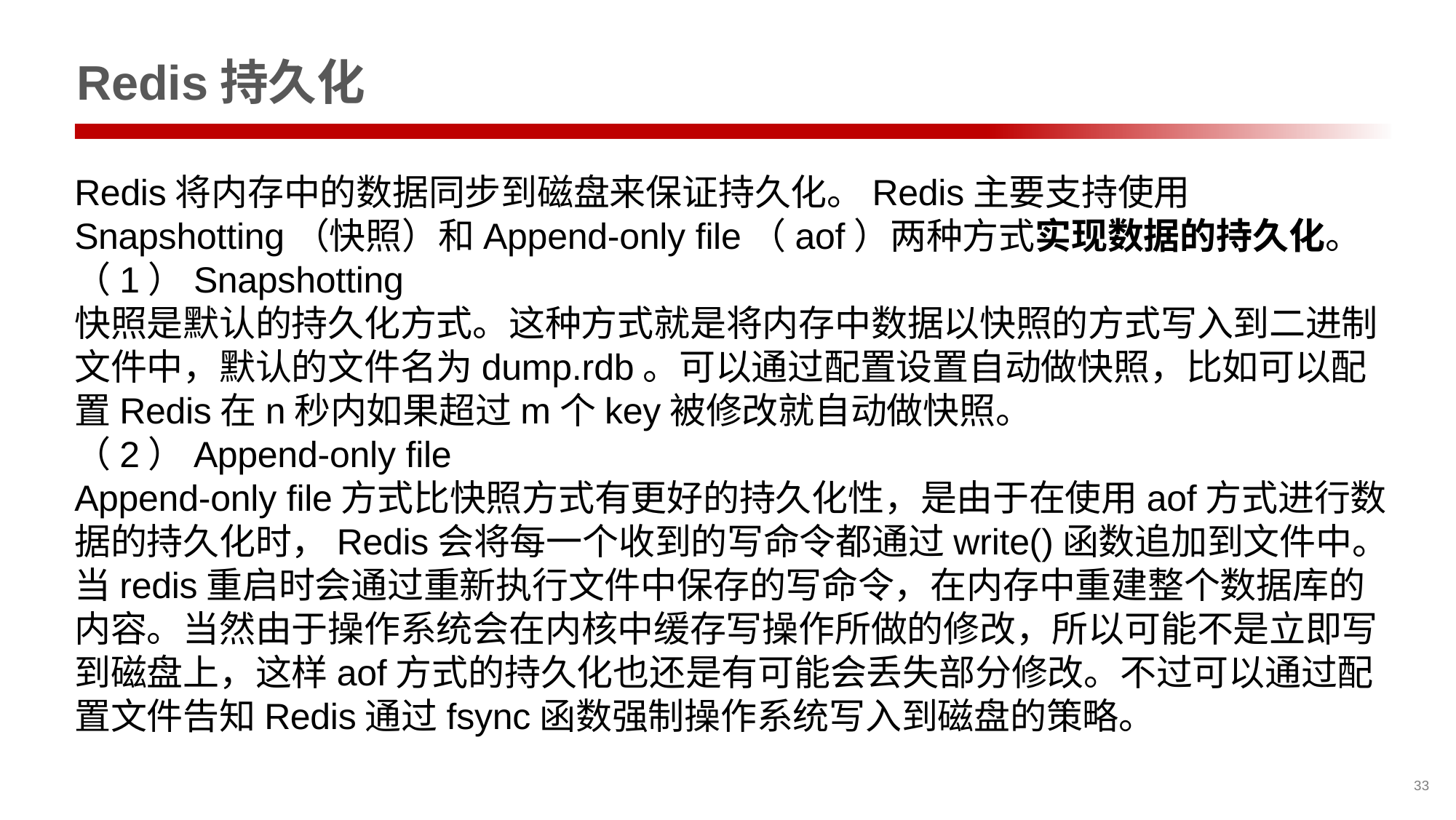

# Redis持久化

Redis将内存中的数据同步到磁盘来保证持久化。Redis主要支持使用Snapshotting（快照）和Append-only file（aof）两种方式实现数据的持久化。
（1）Snapshotting
快照是默认的持久化方式。这种方式就是将内存中数据以快照的方式写入到二进制文件中，默认的文件名为dump.rdb。可以通过配置设置自动做快照，比如可以配置Redis在n秒内如果超过m个key被修改就自动做快照。
（2）Append-only file
Append-only file方式比快照方式有更好的持久化性，是由于在使用aof方式进行数据的持久化时，Redis会将每一个收到的写命令都通过write()函数追加到文件中。当redis重启时会通过重新执行文件中保存的写命令，在内存中重建整个数据库的内容。当然由于操作系统会在内核中缓存写操作所做的修改，所以可能不是立即写到磁盘上，这样aof方式的持久化也还是有可能会丢失部分修改。不过可以通过配置文件告知Redis通过fsync函数强制操作系统写入到磁盘的策略。

33